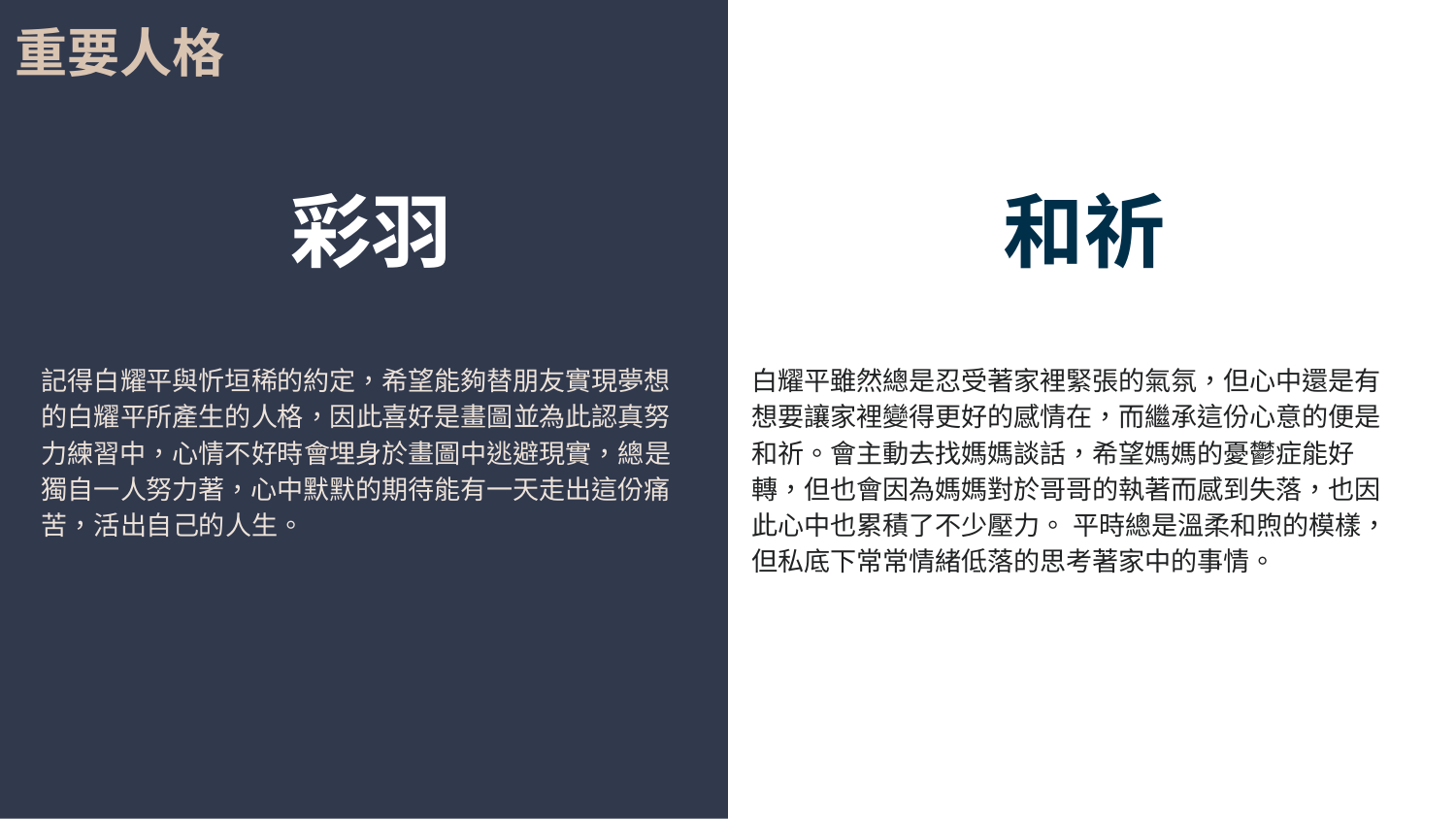

重要人格
# 彩羽
和祈
記得白耀平與忻垣稀的約定，希望能夠替朋友實現夢想的白耀平所產生的人格，因此喜好是畫圖並為此認真努力練習中，心情不好時會埋身於畫圖中逃避現實，總是獨自一人努力著，心中默默的期待能有一天走出這份痛苦，活出自己的人生。
白耀平雖然總是忍受著家裡緊張的氣氛，但心中還是有想要讓家裡變得更好的感情在，而繼承這份心意的便是和祈。會主動去找媽媽談話，希望媽媽的憂鬱症能好轉，但也會因為媽媽對於哥哥的執著而感到失落，也因此心中也累積了不少壓力。 平時總是溫柔和煦的模樣，但私底下常常情緒低落的思考著家中的事情。